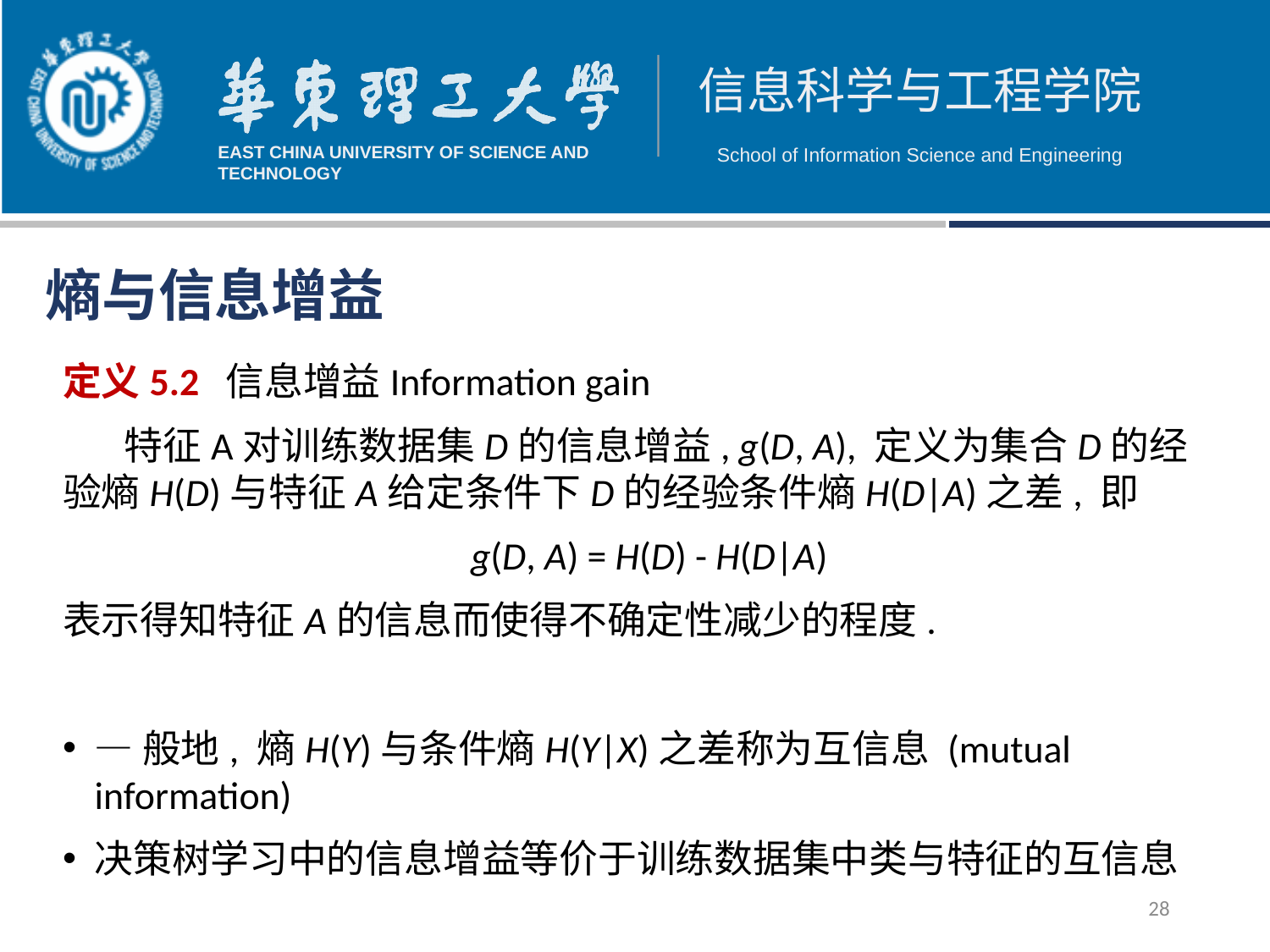

熵与信息增益
定义5.2  信息增益Information gain
      特征A对训练数据集D的信息增益, g(D, A), 定义为集合D的经验熵H(D)与特征A给定条件下D的经验条件熵H(D|A)之差, 即
                                               g(D, A) = H(D) - H(D|A)
表示得知特征A的信息而使得不确定性减少的程度.

—般地, 熵H(Y)与条件熵H(Y|X)之差称为互信息 (mutual information)
决策树学习中的信息增益等价于训练数据集中类与特征的互信息
28